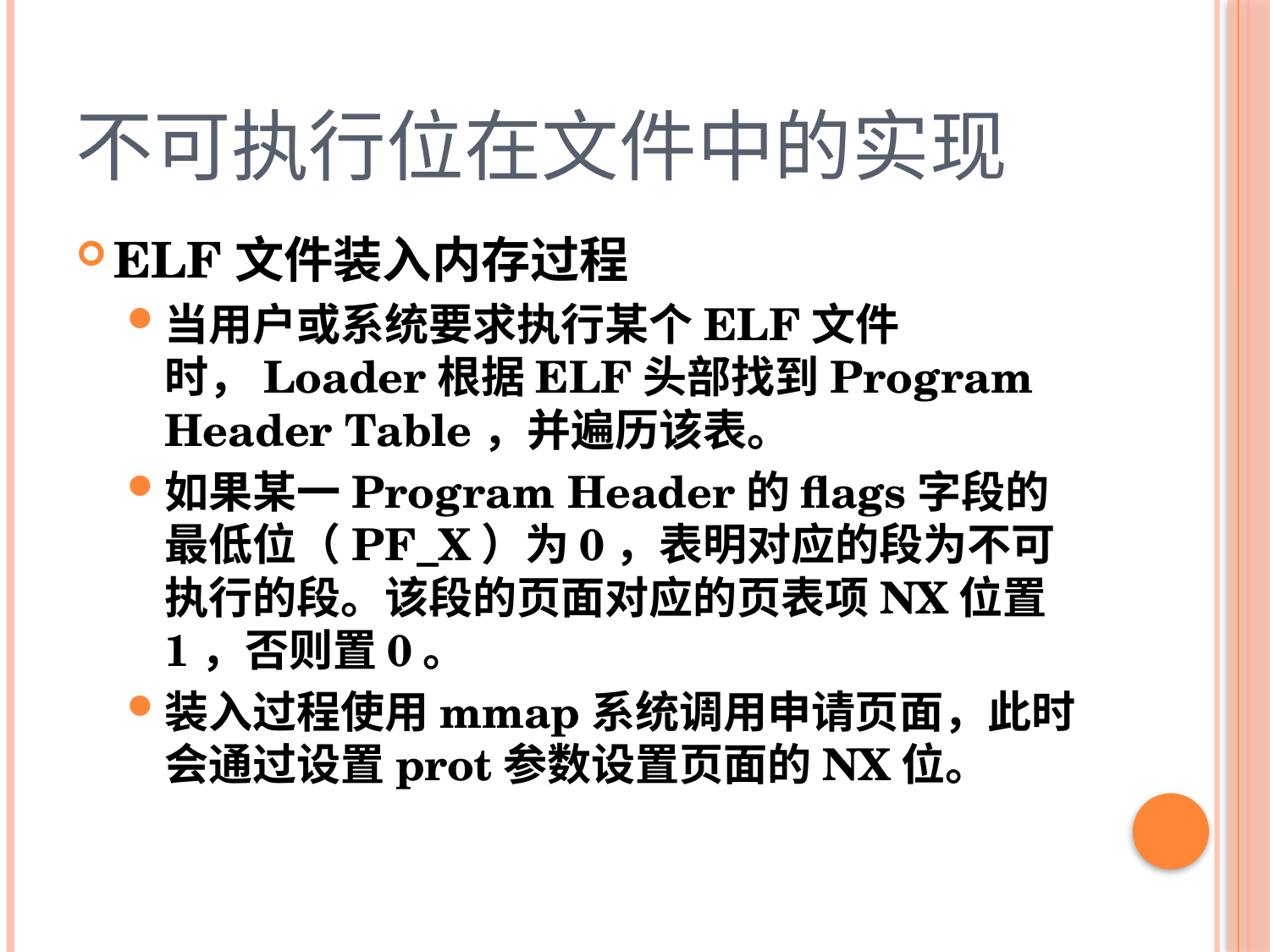

# 不可执行位在文件中的实现
ELF文件装入内存过程
当用户或系统要求执行某个ELF文件时，Loader根据ELF头部找到Program Header Table，并遍历该表。
如果某一Program Header的flags字段的最低位（PF_X）为0，表明对应的段为不可执行的段。该段的页面对应的页表项NX位置1，否则置0。
装入过程使用mmap系统调用申请页面，此时会通过设置prot参数设置页面的NX位。